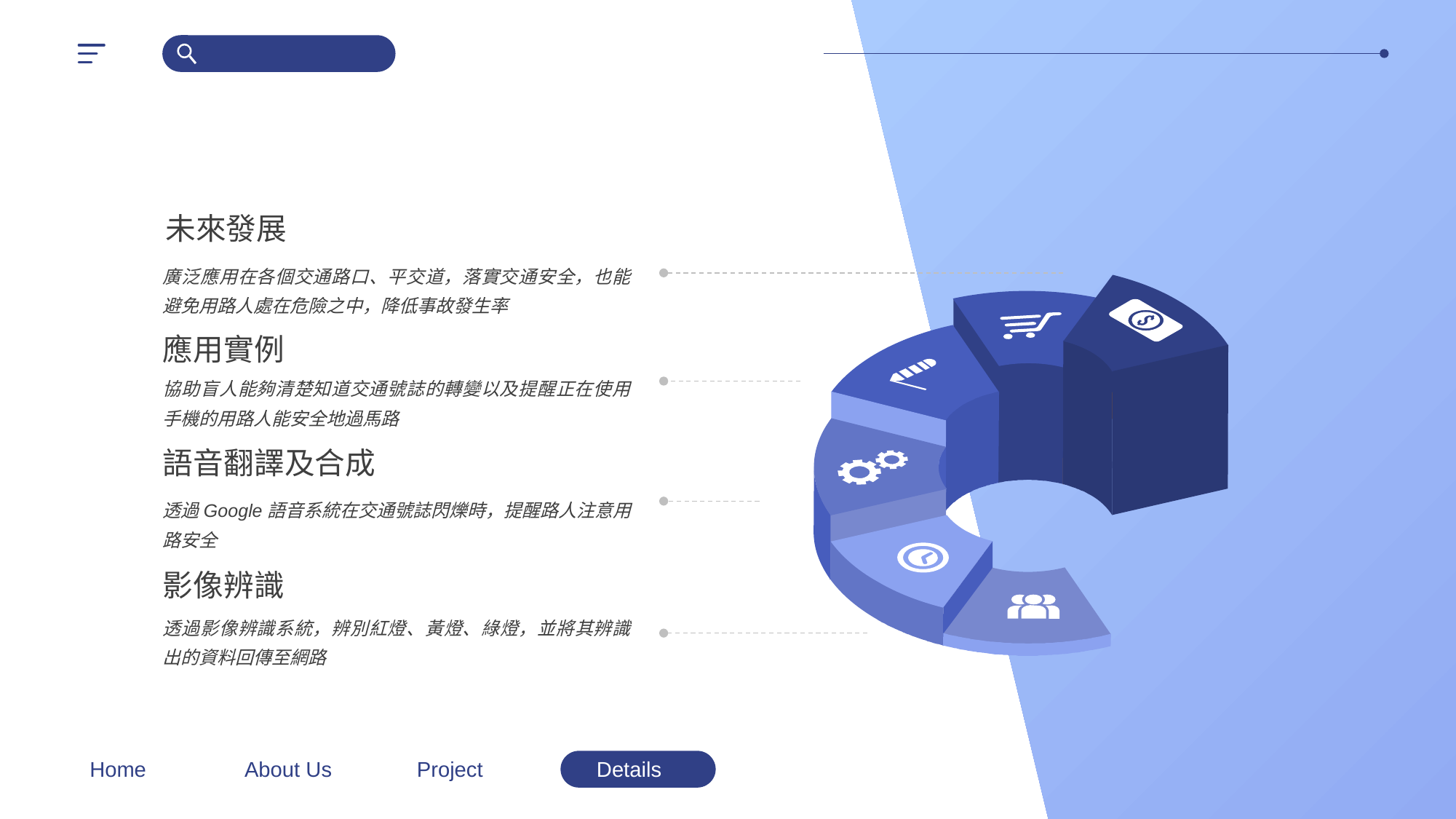

未來發展

廣泛應用在各個交通路口、平交道，落實交通安全，也能避免用路人處在危險之中，降低事故發生率
應用實例
協助盲人能夠清楚知道交通號誌的轉變以及提醒正在使用手機的用路人能安全地過馬路
語音翻譯及合成
透過Google語音系統在交通號誌閃爍時，提醒路人注意用路安全
影像辨識
透過影像辨識系統，辨別紅燈、黃燈、綠燈，並將其辨識出的資料回傳至網路
Home
About Us
Project
Details